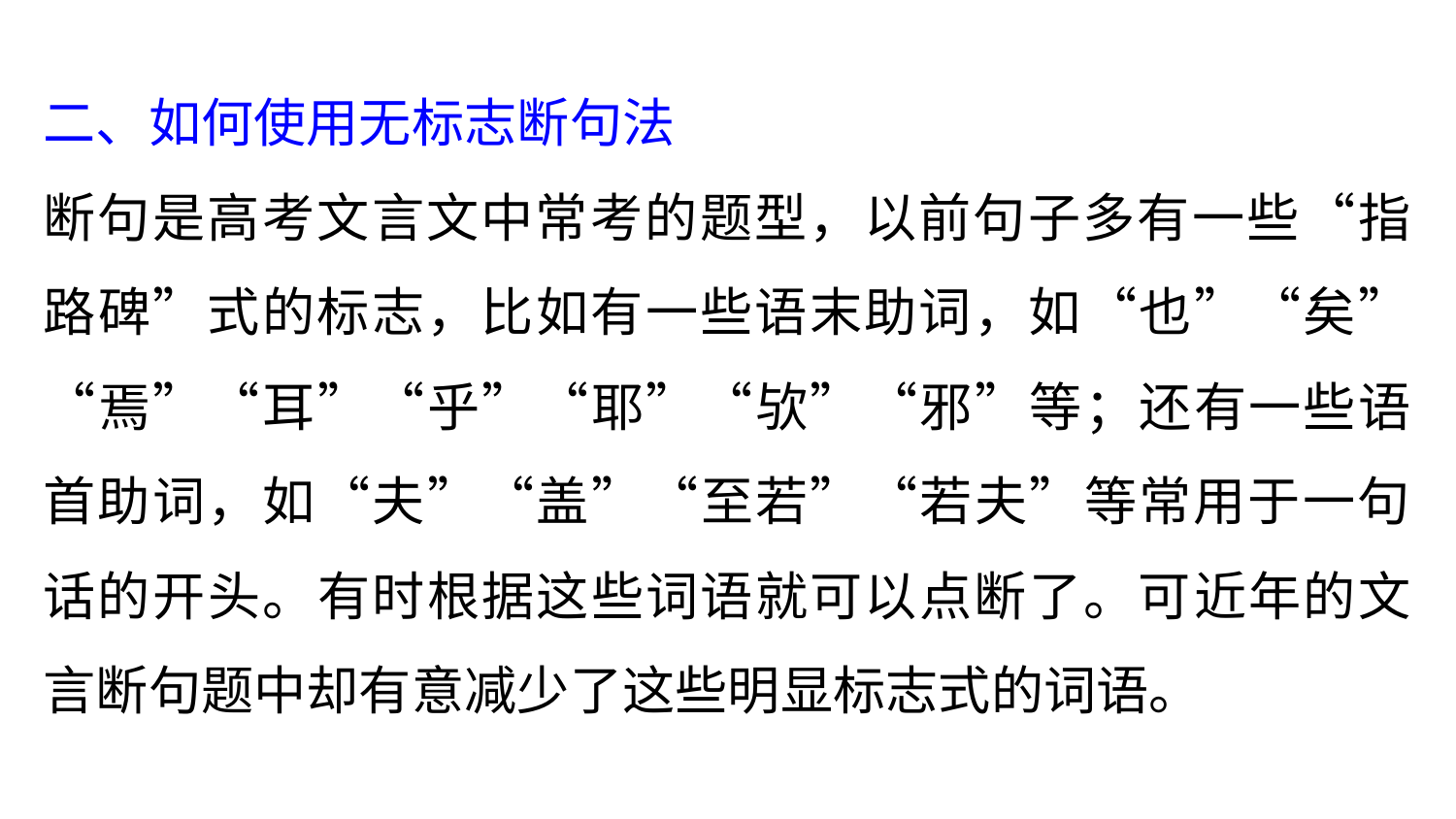

二、如何使用无标志断句法
断句是高考文言文中常考的题型，以前句子多有一些“指路碑”式的标志，比如有一些语末助词，如“也”“矣”“焉”“耳”“乎”“耶”“欤”“邪”等；还有一些语首助词，如“夫”“盖”“至若”“若夫”等常用于一句话的开头。有时根据这些词语就可以点断了。可近年的文言断句题中却有意减少了这些明显标志式的词语。